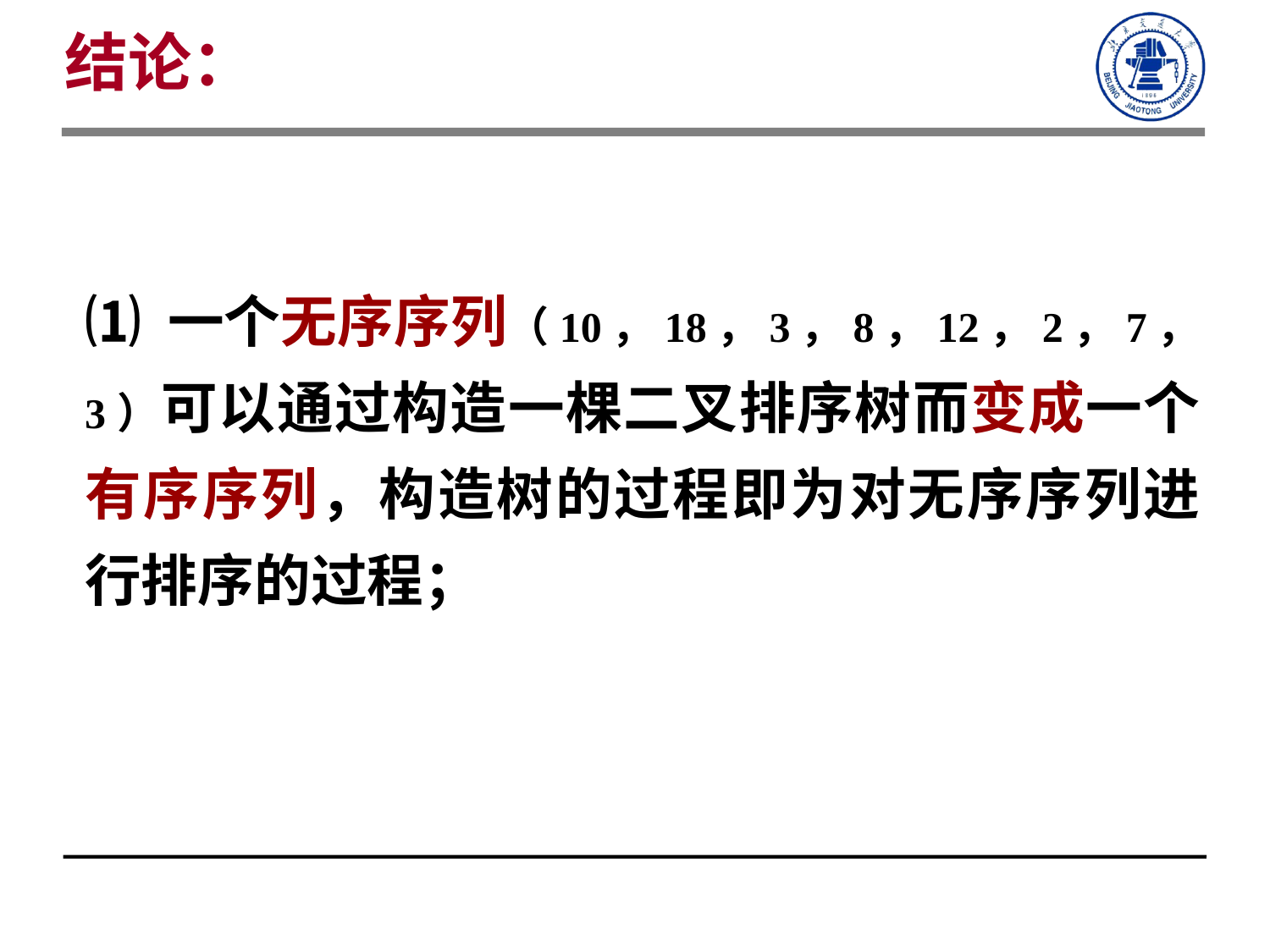

结论：
⑴ 一个无序序列（10，18，3，8，12，2，7，3）可以通过构造一棵二叉排序树而变成一个有序序列，构造树的过程即为对无序序列进行排序的过程；